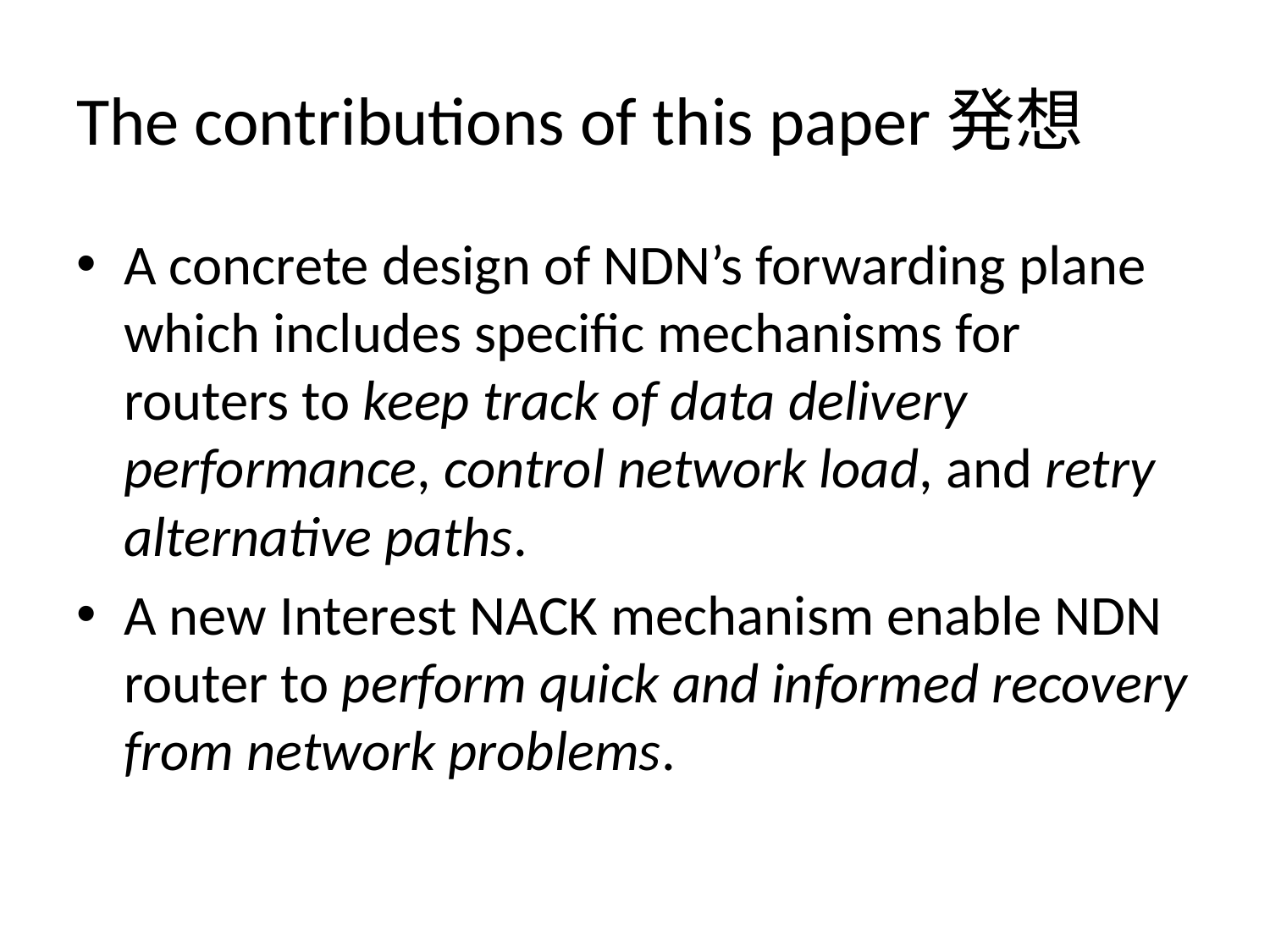

# The contributions of this paper発想
A concrete design of NDN’s forwarding plane which includes specific mechanisms for routers to keep track of data delivery performance, control network load, and retry alternative paths.
A new Interest NACK mechanism enable NDN router to perform quick and informed recovery from network problems.